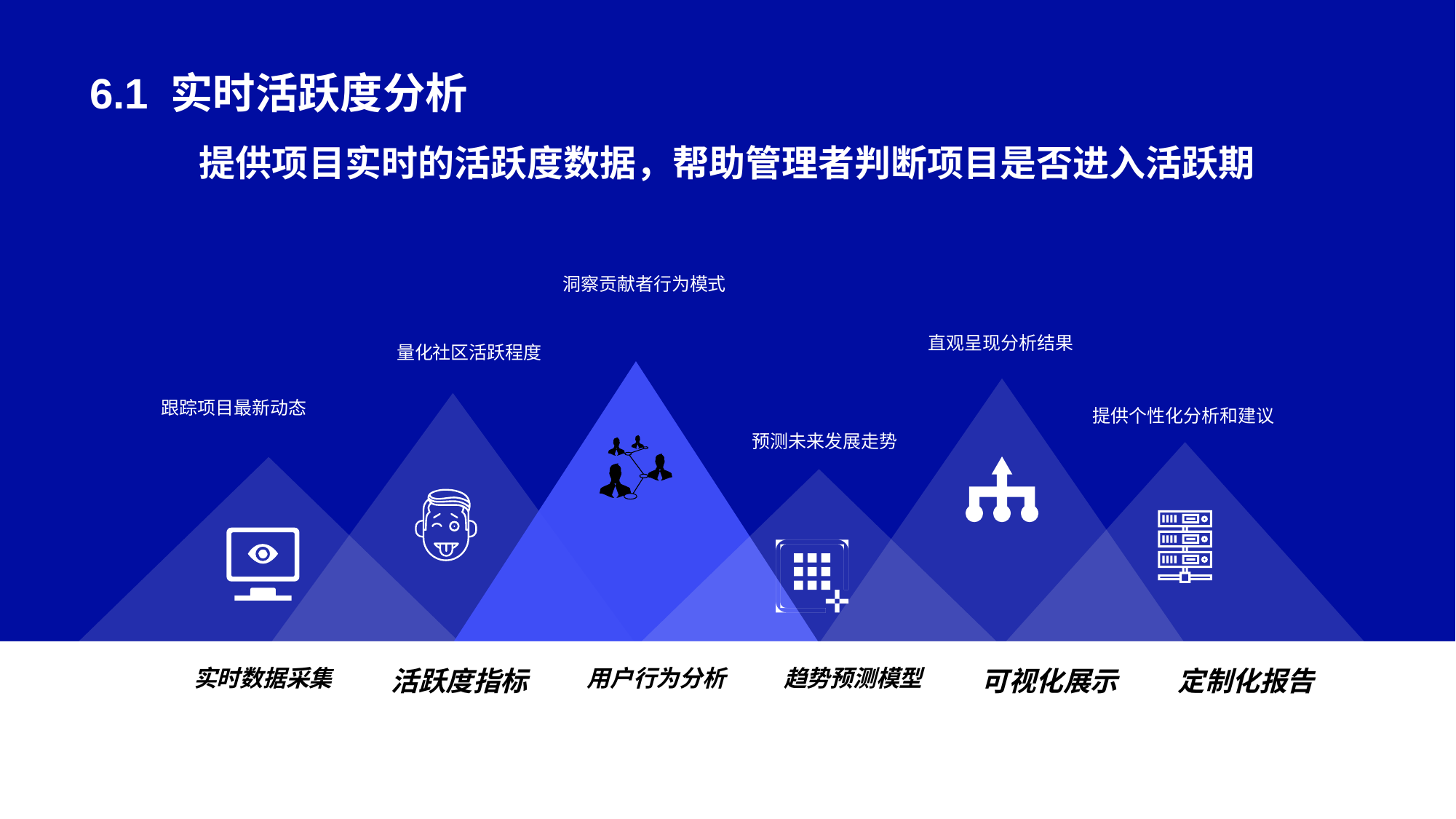

# 6.1 实时活跃度分析
提供项目实时的活跃度数据，帮助管理者判断项目是否进入活跃期
洞察贡献者行为模式

用户行为分析
直观呈现分析结果

可视化展示
量化社区活跃程度

活跃度指标
跟踪项目最新动态

实时数据采集
提供个性化分析和建议

定制化报告

预测未来发展走势

趋势预测模型